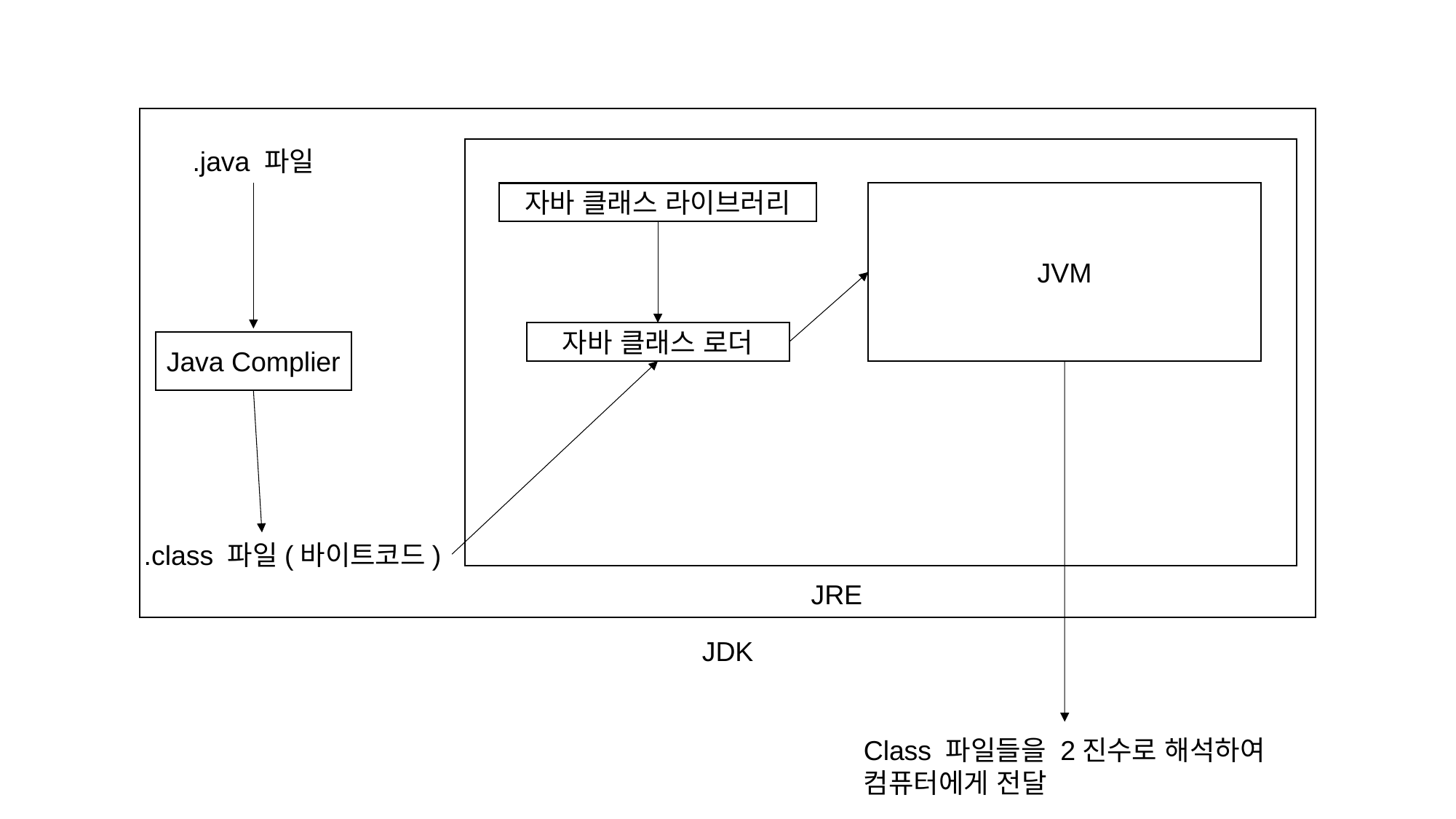

.java 파일

자바 클래스 라이브러리
JVM
자바 클래스 로더
Java Complier
.class 파일(바이트코드)
JRE
JDK
Class 파일들을 2진수로 해석하여
컴퓨터에게 전달